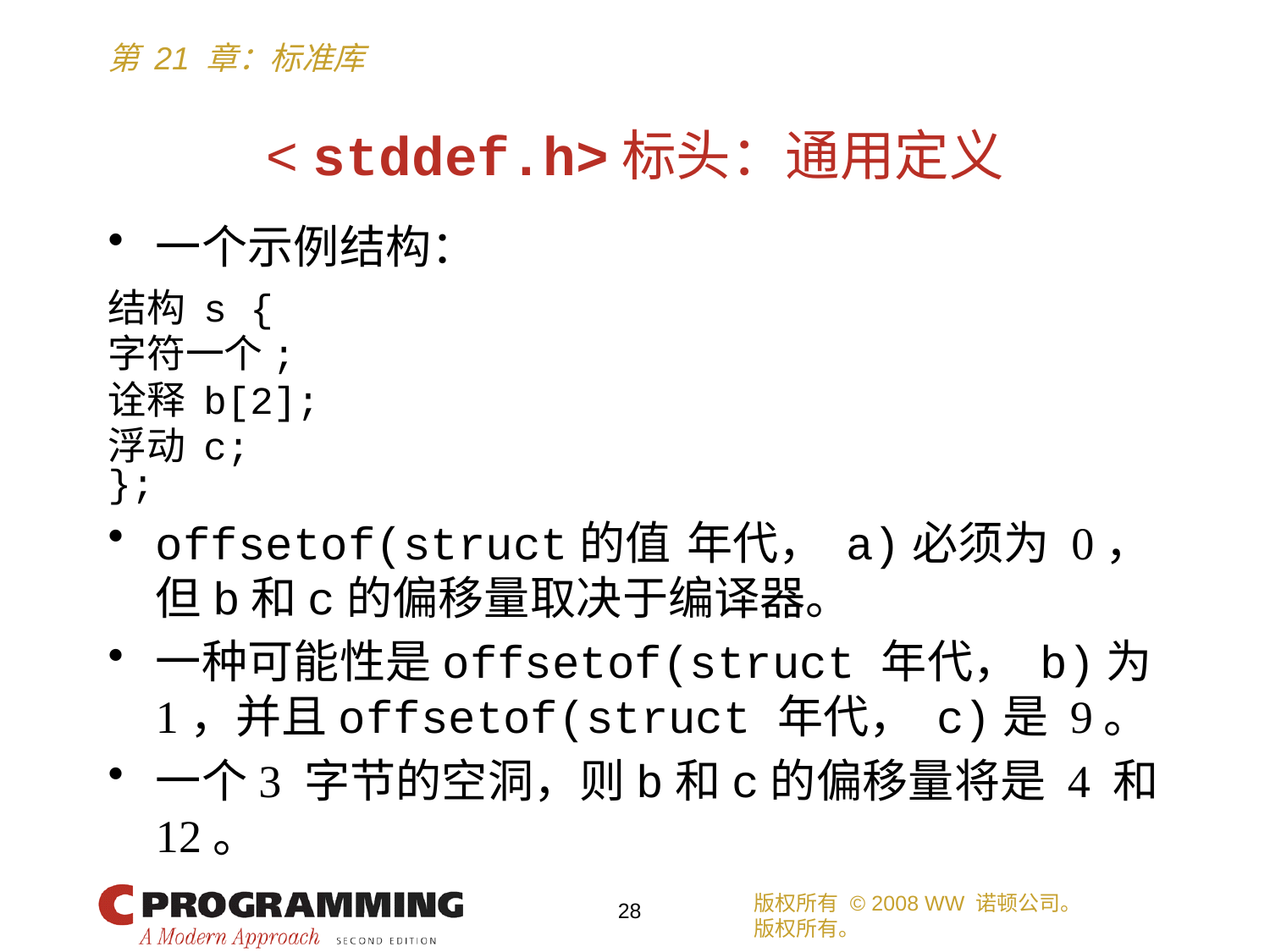

# < stddef.h>标头：通用定义
一个示例结构：
结构 s {
字符一个;
诠释 b[2];
浮动 c;
};
offsetof(struct的值  年代， a)必须为 0，但b和c的偏移量取决于编译器。
一种可能性是offsetof(struct  年代， b)为 1，并且offsetof(struct  年代， c)是 9。
一个3 字节的空洞，则b和c的偏移量将是 4 和 12。
版权所有 © 2008 WW 诺顿公司。
版权所有。
28